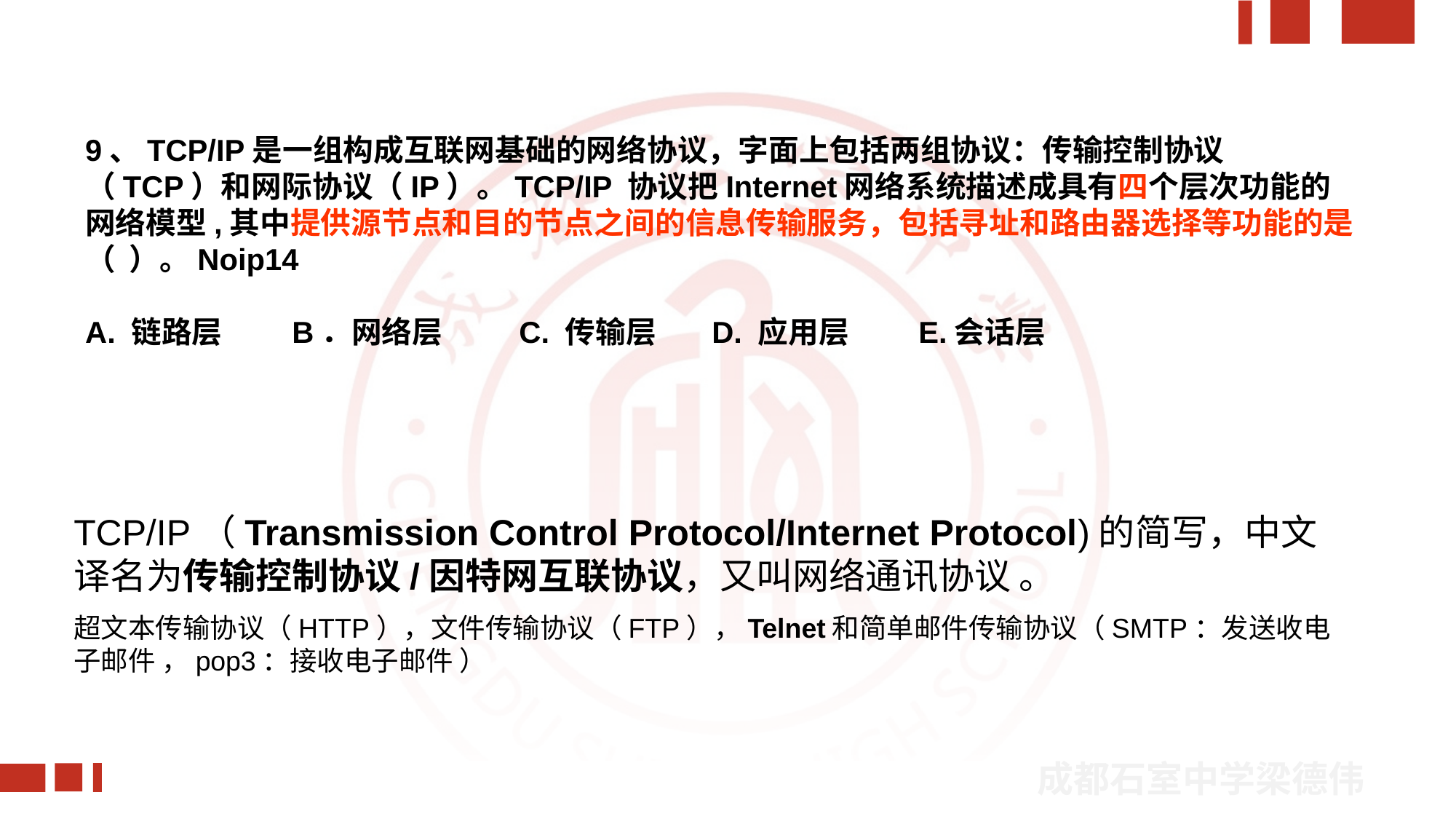

9、TCP/IP是一组构成互联网基础的网络协议，字面上包括两组协议：传输控制协议（TCP）和网际协议（IP）。TCP/IP 协议把Internet网络系统描述成具有四个层次功能的网络模型,其中提供源节点和目的节点之间的信息传输服务，包括寻址和路由器选择等功能的是（  ）。Noip14

A. 链路层         B．网络层          C. 传输层       D. 应用层         E.会话层
TCP/IP（Transmission Control Protocol/Internet Protocol)的简写，中文译名为传输控制协议/因特网互联协议，又叫网络通讯协议 。
超文本传输协议（HTTP），文件传输协议（FTP），Telnet和简单邮件传输协议（SMTP：发送收电子邮件 ，pop3：接收电子邮件 ）